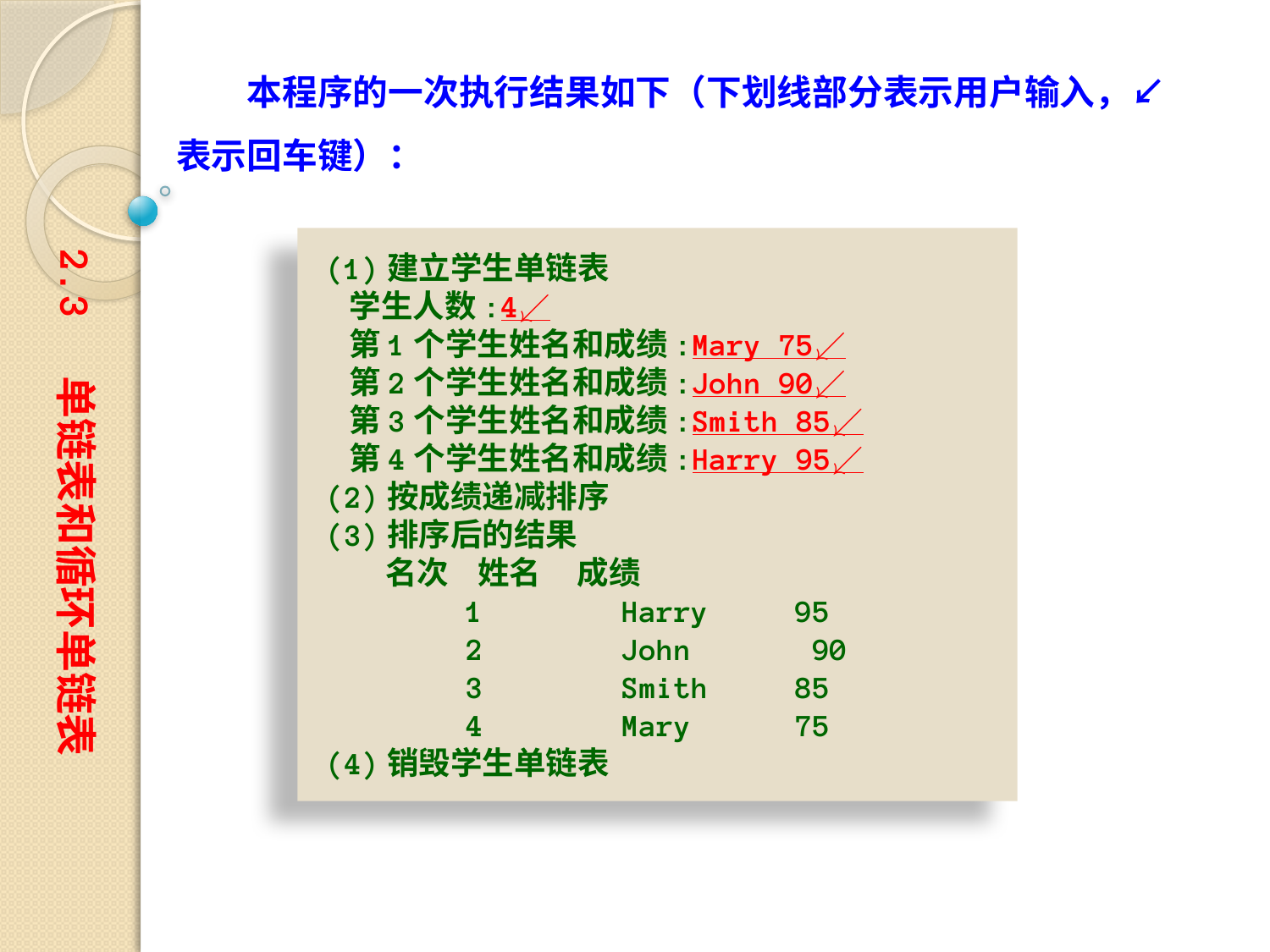

本程序的一次执行结果如下（下划线部分表示用户输入，↙表示回车键）：
(1)建立学生单链表
  学生人数:4↙
  第1个学生姓名和成绩:Mary 75↙
  第2个学生姓名和成绩:John 90↙
  第3个学生姓名和成绩:Smith 85↙
  第4个学生姓名和成绩:Harry 95↙
(2)按成绩递减排序
(3)排序后的结果
       名次    姓名     成绩
        1        Harry     95
        2        John       90
        3        Smith     85
        4        Mary      75
(4)销毁学生单链表
2.3  单链表和循环单链表